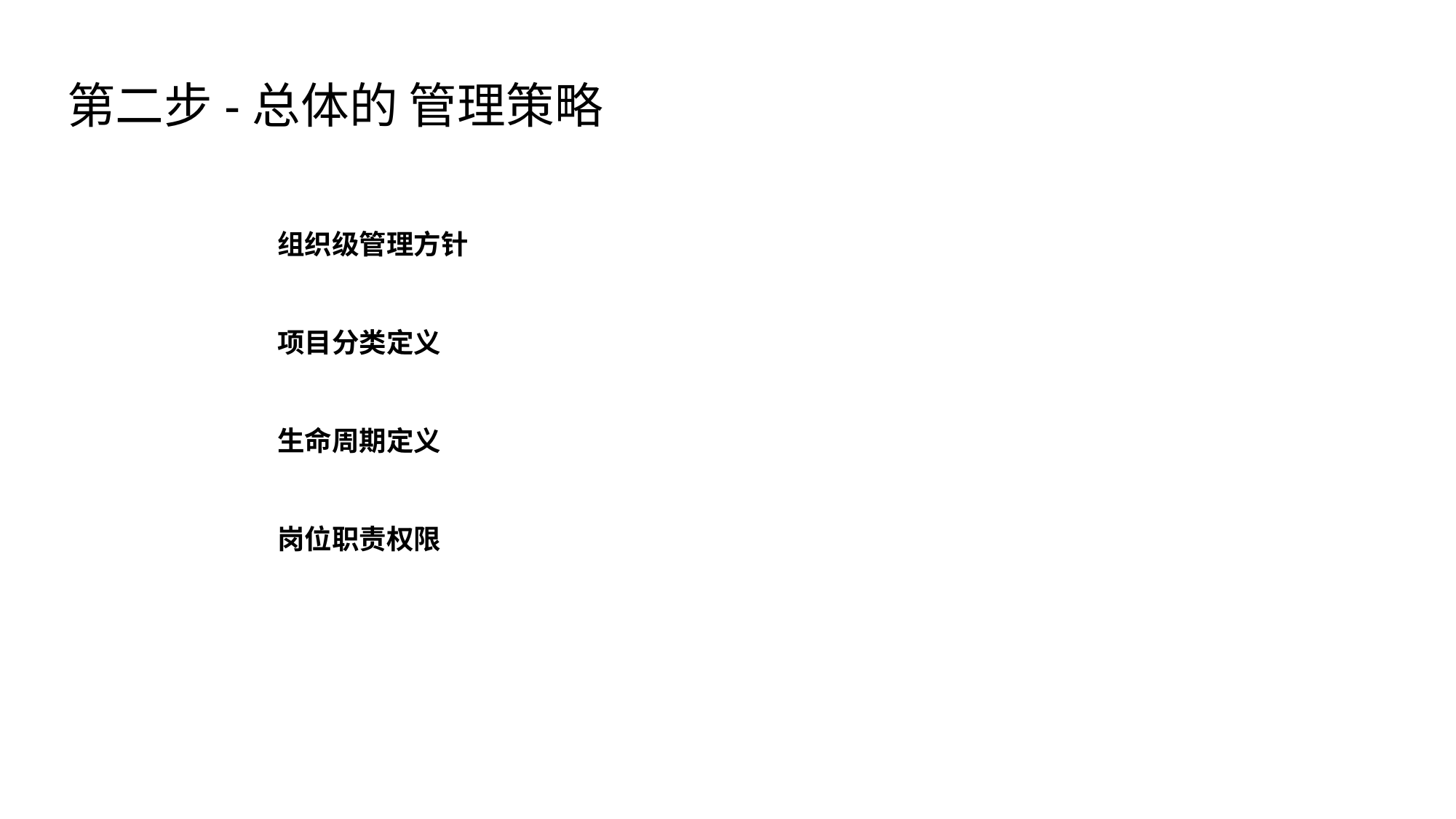

第二步-总体的 管理策略
组织级管理方针

项目分类定义

生命周期定义

岗位职责权限